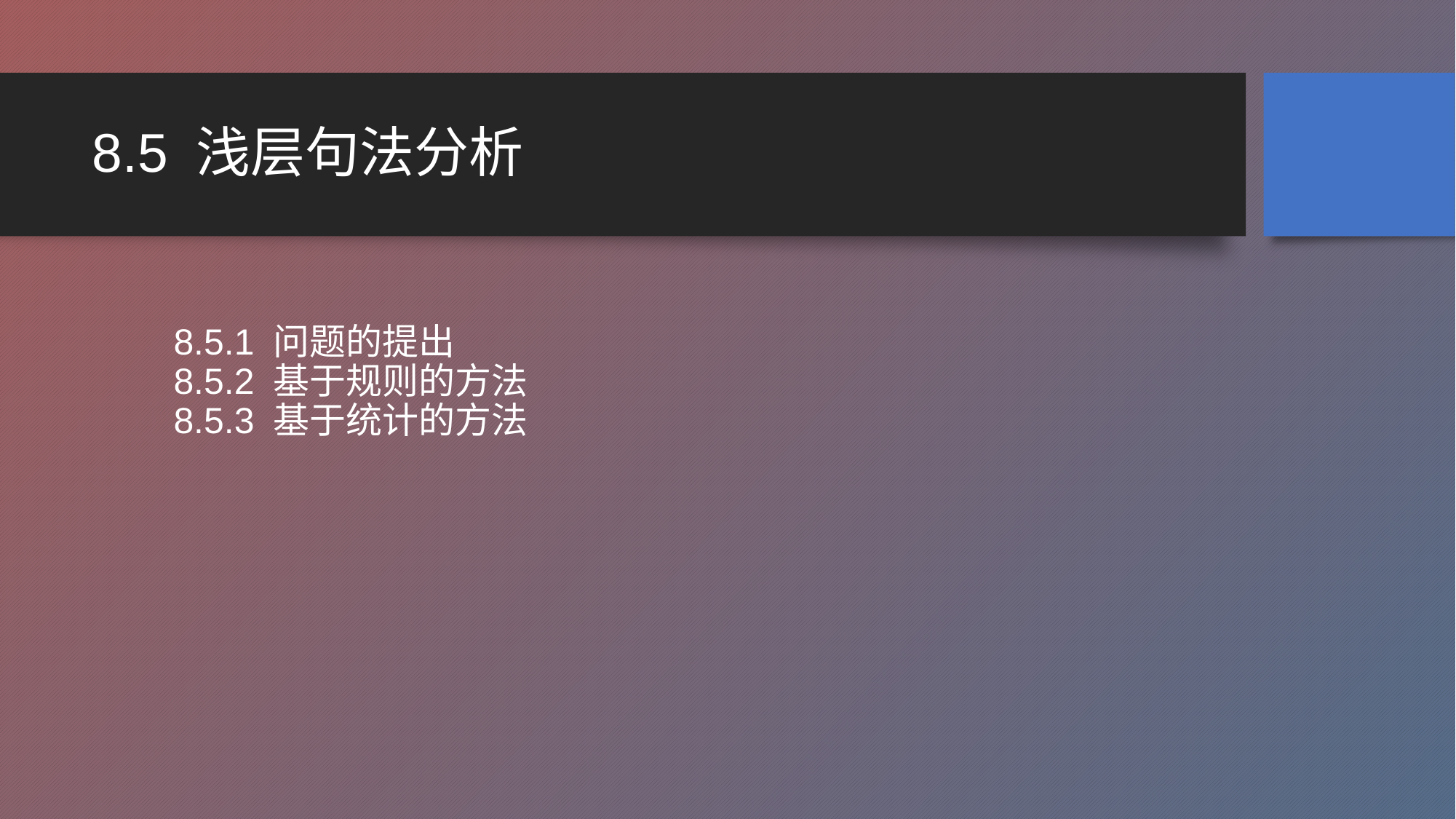

# 8.5 浅层句法分析
　　8.5.1 问题的提出
　　8.5.2 基于规则的方法
　　8.5.3 基于统计的方法